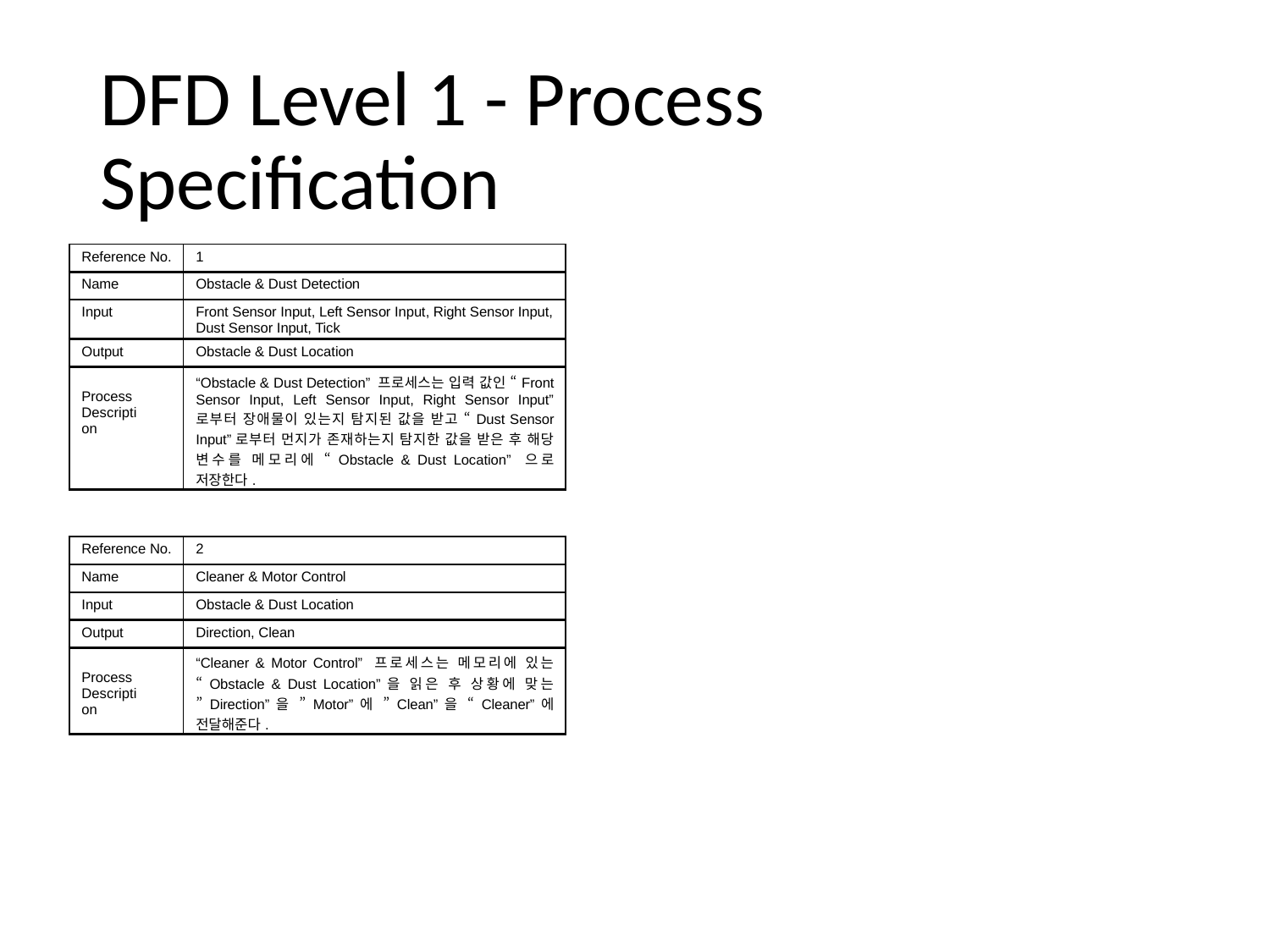

# DFD Level 1 - Process Specification
| Reference No. | 1 |
| --- | --- |
| Name | Obstacle & Dust Detection |
| Input | Front Sensor Input, Left Sensor Input, Right Sensor Input, Dust Sensor Input, Tick |
| Output | Obstacle & Dust Location |
| Process Description | “Obstacle & Dust Detection” 프로세스는 입력 값인 “Front Sensor Input, Left Sensor Input, Right Sensor Input” 로부터 장애물이 있는지 탐지된 값을 받고 “Dust Sensor Input”로부터 먼지가 존재하는지 탐지한 값을 받은 후 해당 변수를 메모리에 “Obstacle & Dust Location” 으로 저장한다. |
| Reference No. | 2 |
| --- | --- |
| Name | Cleaner & Motor Control |
| Input | Obstacle & Dust Location |
| Output | Direction, Clean |
| Process Description | “Cleaner & Motor Control” 프로세스는 메모리에 있는 “Obstacle & Dust Location”을 읽은 후 상황에 맞는 ”Direction”을 ”Motor”에 ”Clean”을 “Cleaner”에 전달해준다. |